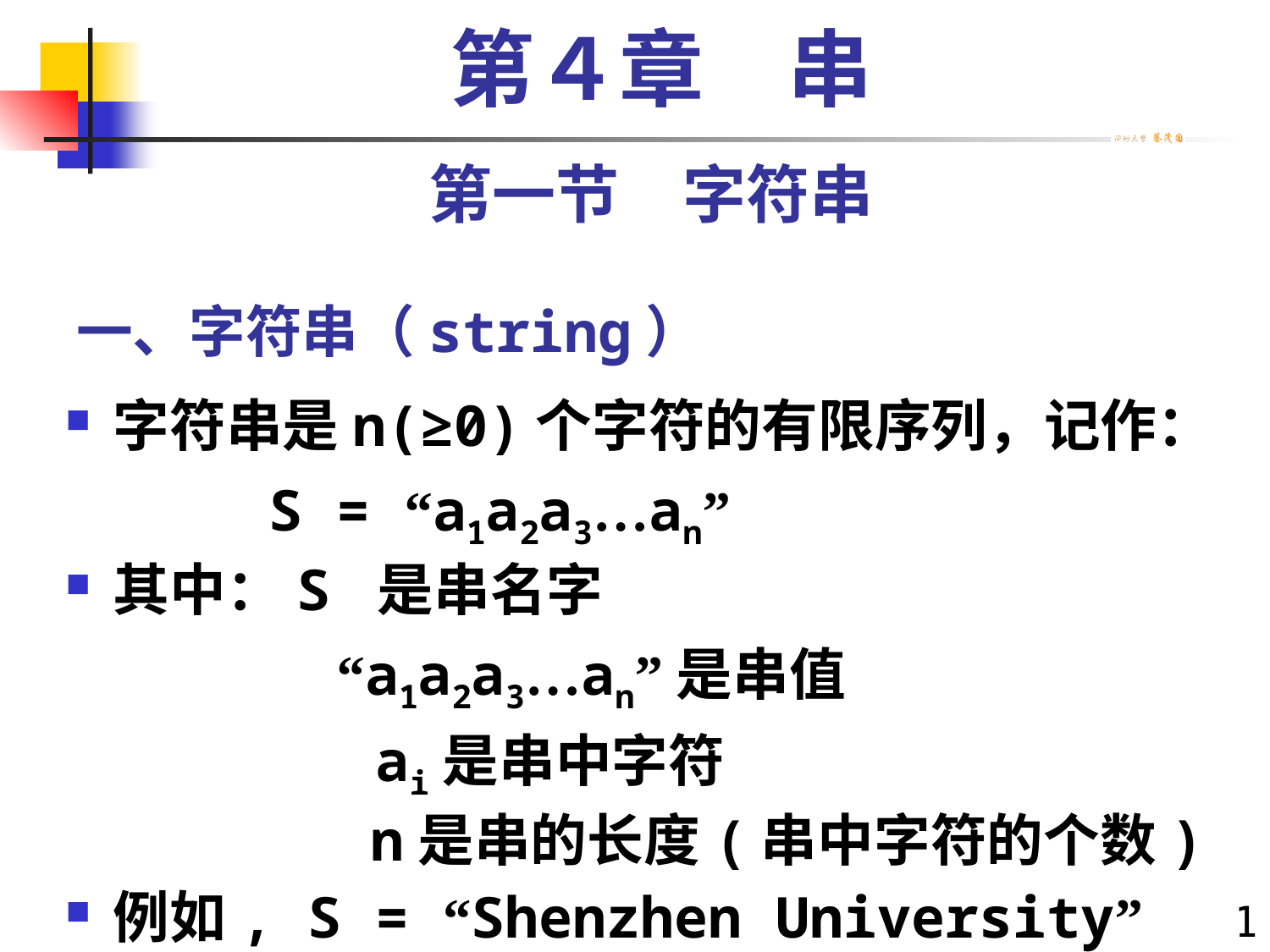

第４章　串
第一节　字符串
# 一、字符串（string）
字符串是n(≥0)个字符的有限序列，记作：
      S = “a1a2a3…an”
其中：S 是串名字
        “a1a2a3…an”是串值
  	    ai是串中字符
         n是串的长度(串中字符的个数)
例如, S = “Shenzhen University”
1